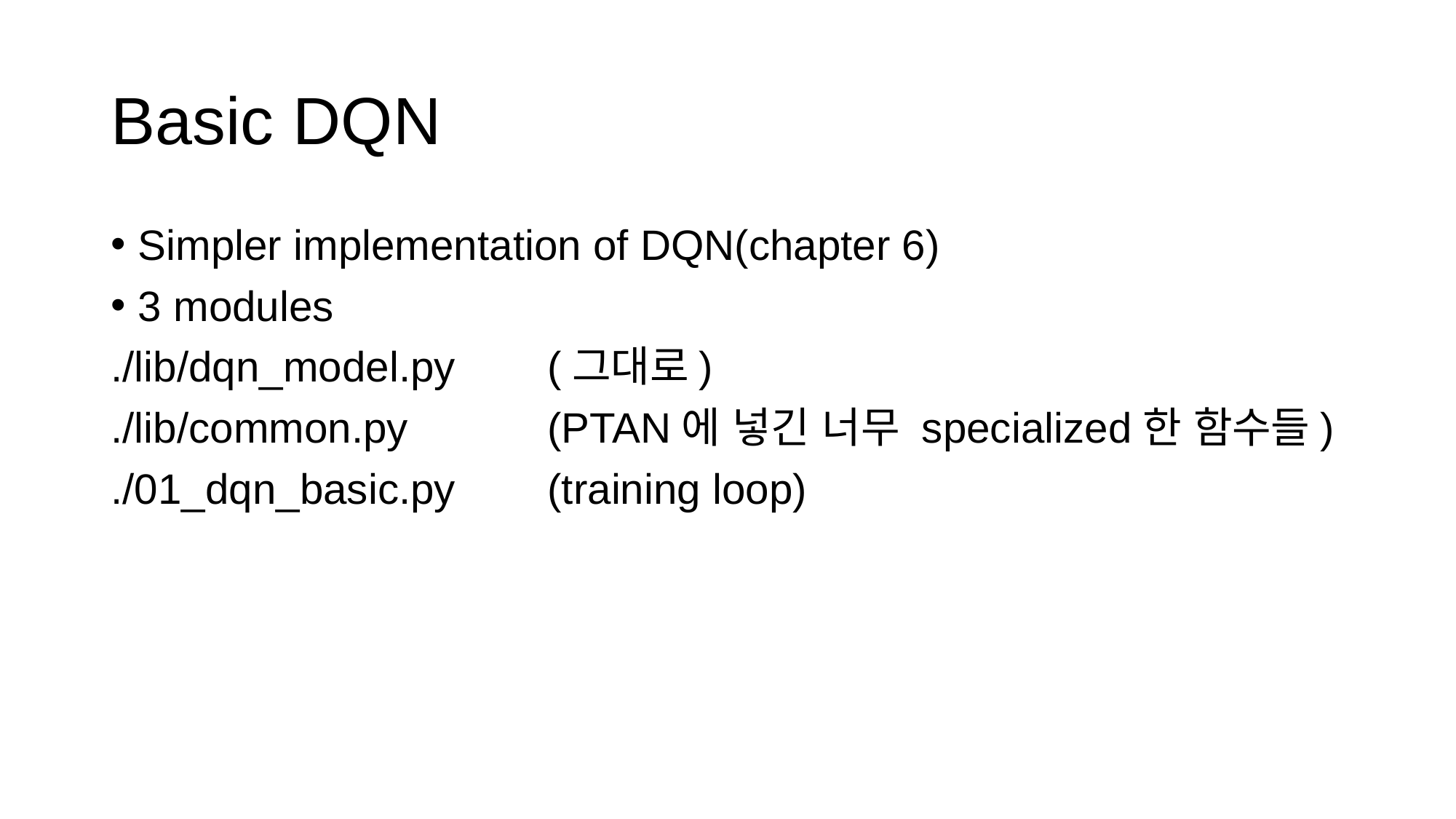

# Basic DQN
Simpler implementation of DQN(chapter 6)
3 modules
./lib/dqn_model.py	(그대로)
./lib/common.py		(PTAN에 넣긴 너무 specialized한 함수들)
./01_dqn_basic.py	(training loop)